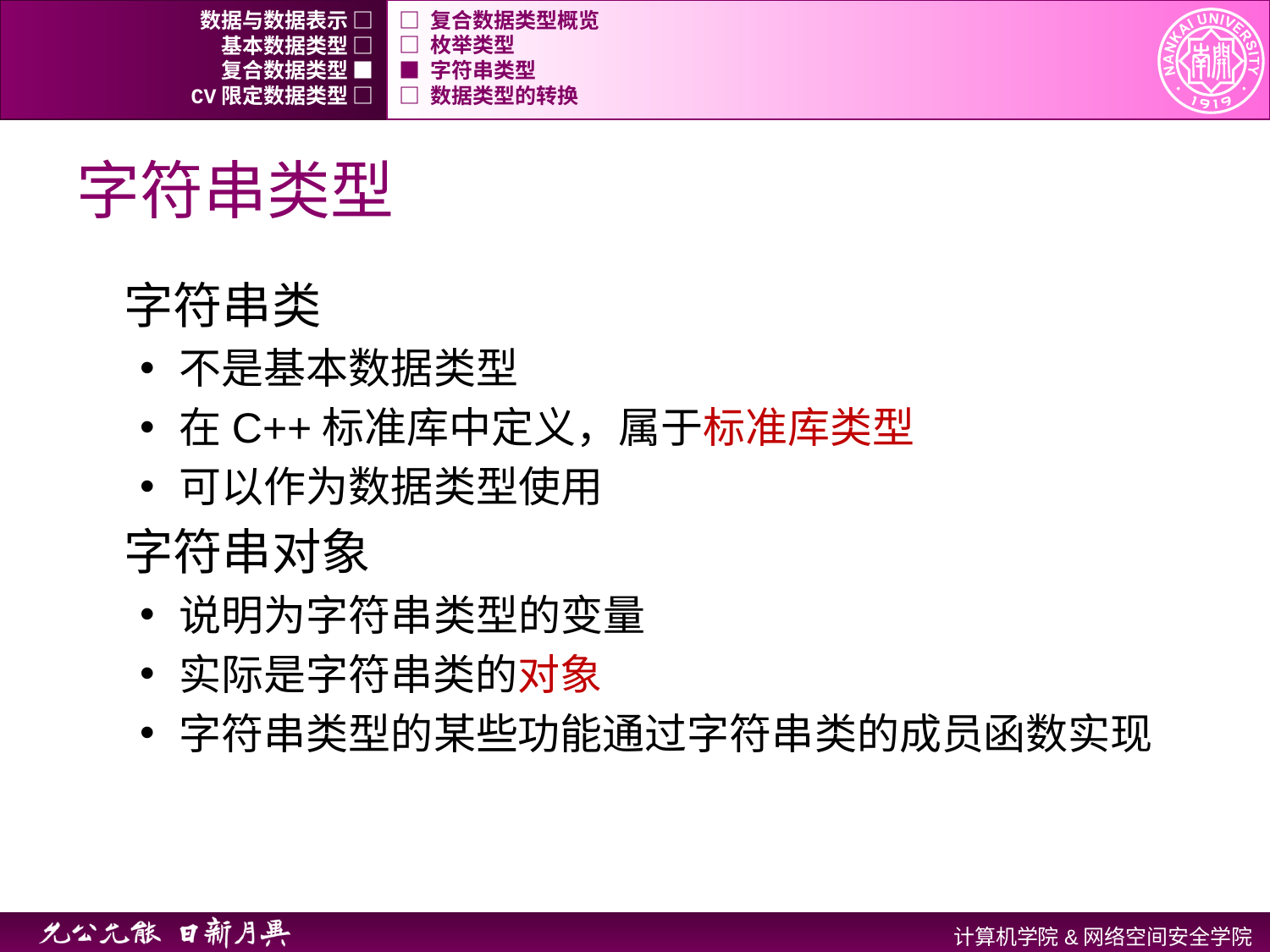

数据与数据表示 □
□ 复合数据类型概览
基本数据类型 □
□ 枚举类型
复合数据类型 ■
■ 字符串类型
CV限定数据类型 □
□ 数据类型的转换
# 字符串类型
字符串类
不是基本数据类型
在C++标准库中定义，属于标准库类型
可以作为数据类型使用
字符串对象
说明为字符串类型的变量
实际是字符串类的对象
字符串类型的某些功能通过字符串类的成员函数实现